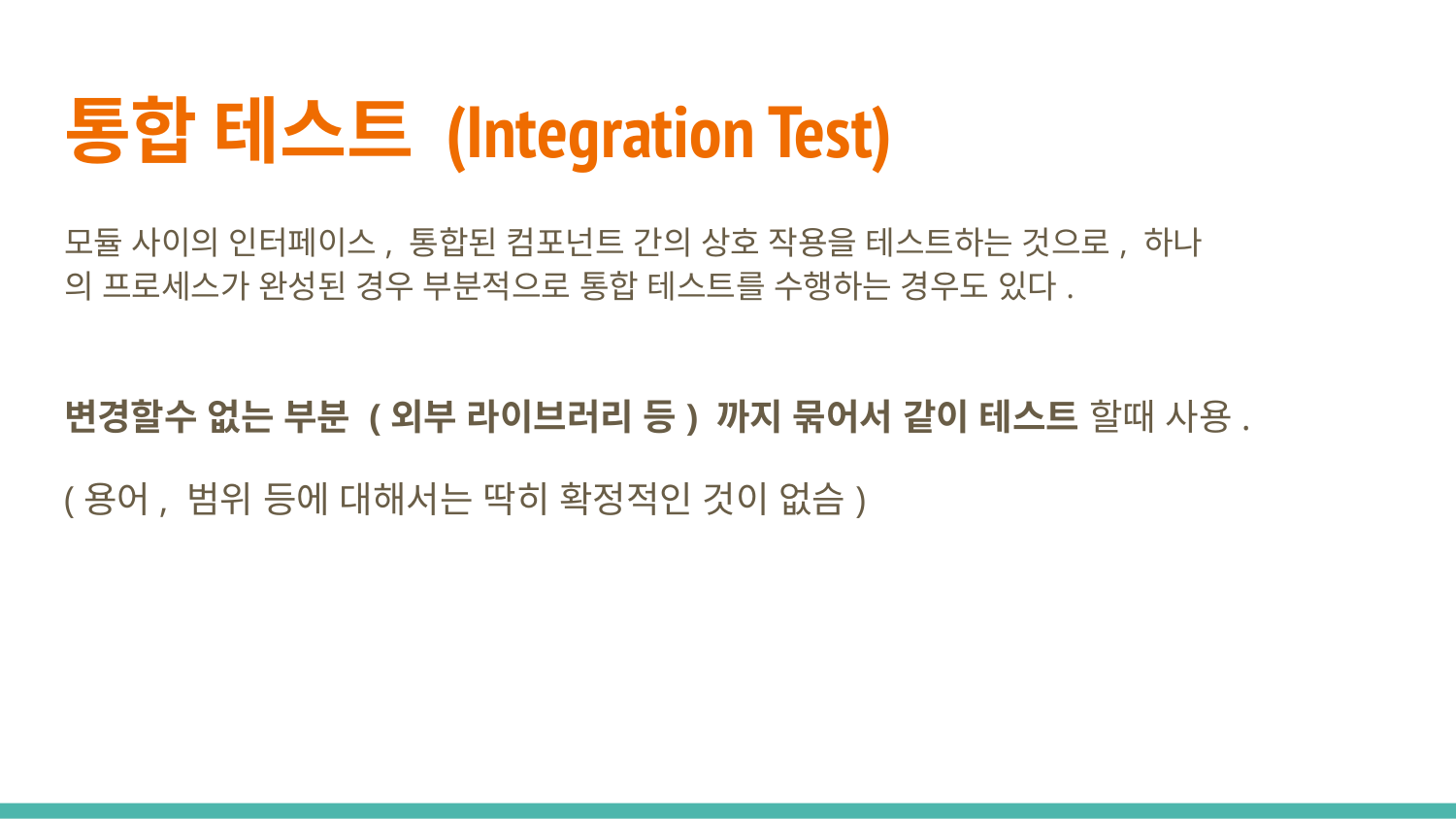

# 통합 테스트 (Integration Test)
모듈 사이의 인터페이스, 통합된 컴포넌트 간의 상호 작용을 테스트하는 것으로, 하나
의 프로세스가 완성된 경우 부분적으로 통합 테스트를 수행하는 경우도 있다.

변경할수 없는 부분 (외부 라이브러리 등) 까지 묶어서 같이 테스트 할때 사용.
(용어, 범위 등에 대해서는 딱히 확정적인 것이 없슴)